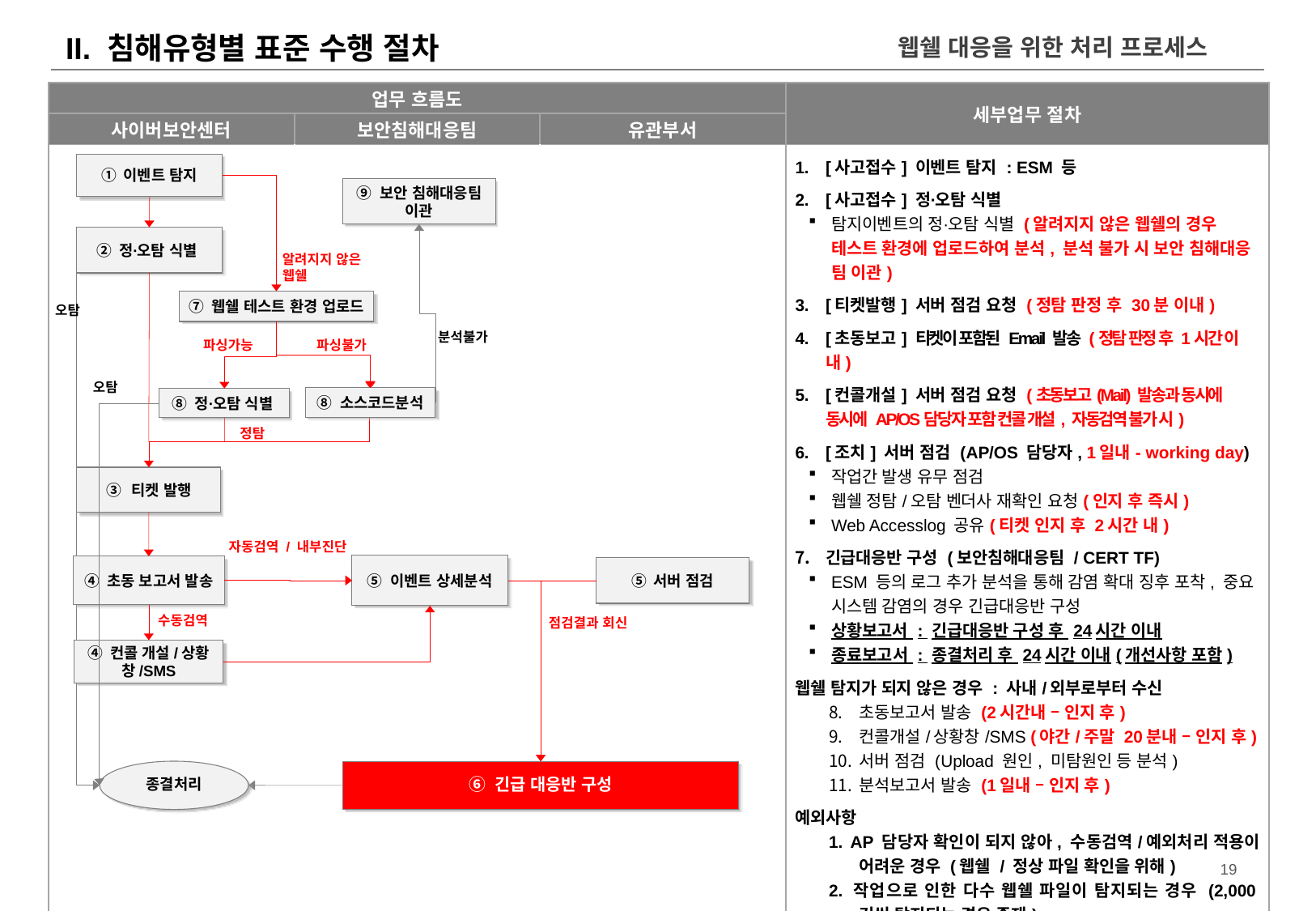

II. 침해유형별 표준 수행 절차
# 웹쉘 대응을 위한 처리 프로세스
| 업무 흐름도 |  |  | 세부업무 절차 |
| --- | --- | --- | --- |
| 사이버보안센터 | 보안침해대응팀 | 유관부서 |  |
|  |  |  | [사고접수] 이벤트 탐지 : ESM 등 [사고접수] 정∙오탐 식별 탐지이벤트의 정∙오탐 식별 (알려지지 않은 웹쉘의 경우 테스트 환경에 업로드하여 분석, 분석 불가 시 보안 침해대응 팀 이관) [티켓발행] 서버 점검 요청 (정탐 판정 후 30분 이내) [초동보고] 티켓이 포함된 Email 발송 (정탐 판정 후 1시간 이내) [컨콜개설] 서버 점검 요청 (초동보고(Mail) 발송과 동시에 동시에 AP/OS담당자 포함 컨콜 개설, 자동검역 불가 시) [조치] 서버 점검 (AP/OS 담당자, 1일내- working day) 작업간 발생 유무 점검 웹쉘 정탐/오탐 벤더사 재확인 요청(인지 후 즉시) Web Accesslog 공유(티켓 인지 후 2시간 내) 긴급대응반 구성 (보안침해대응팀 / CERT TF) ESM 등의 로그 추가 분석을 통해 감염 확대 징후 포착, 중요 시스템 감염의 경우 긴급대응반 구성 상황보고서 : 긴급대응반 구성 후 24시간 이내 종료보고서 : 종결처리 후 24시간 이내(개선사항 포함) 웹쉘 탐지가 되지 않은 경우 : 사내/외부로부터 수신 초동보고서 발송 (2시간내 – 인지 후) 컨콜개설/상황창/SMS (야간/주말 20분내 – 인지 후) 서버 점검 (Upload 원인, 미탐원인 등 분석) 분석보고서 발송 (1일내 – 인지 후) 예외사항 1.    AP 담당자 확인이 되지 않아, 수동검역/예외처리 적용이 어려운 경우 (웹쉘 / 정상 파일 확인을 위해) 2.    작업으로 인한 다수 웹쉘 파일이 탐지되는 경우 (2,000건씩 탐지되는 경우 존재) 거증자료(AP담당자 메일를 통한 다수 웹쉘 발생원인)함께 제출 3.    쉘모니터 자체 버그에 의해 발생하는 과탐 4. 진단으로 인한 발생은 알려진 웹쉘 프로세스를 적용 |
① 이벤트 탐지
⑨ 보안 침해대응팀 이관
② 정∙오탐 식별
알려지지 않은
웹쉘
⑦ 웹쉘 테스트 환경 업로드
오탐
분석불가
파싱가능
파싱불가
오탐
⑧ 소스코드분석
⑧ 정∙오탐 식별
정탐
③  티켓 발행
자동검역 / 내부진단
⑤ 이벤트 상세분석
④ 초동 보고서 발송
⑤ 서버 점검
수동검역
점검결과 회신
④ 컨콜 개설/상황창/SMS
종결처리
⑥ 긴급 대응반 구성
19